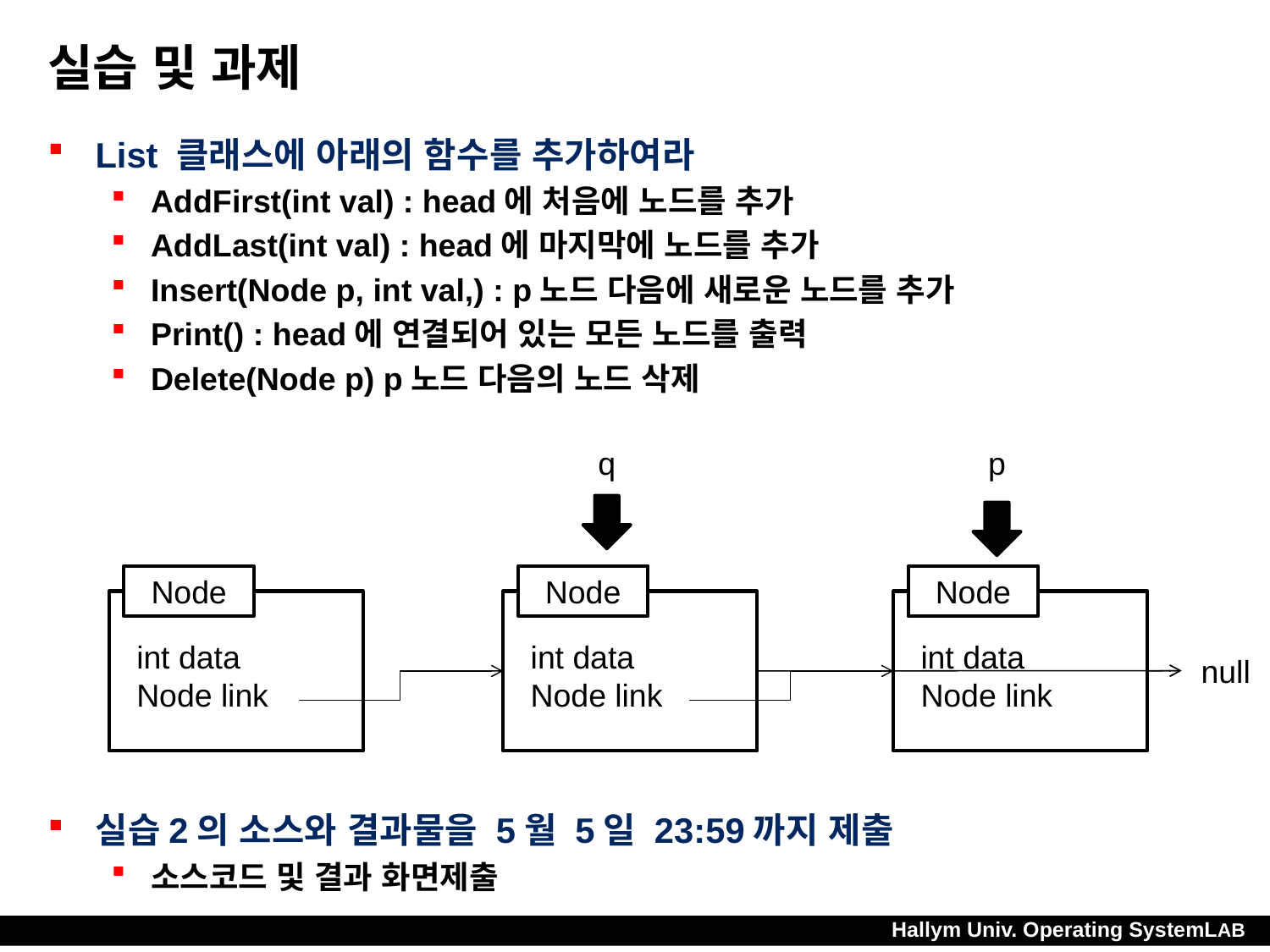

# 실습 및 과제
List 클래스에 아래의 함수를 추가하여라
AddFirst(int val) : head에 처음에 노드를 추가
AddLast(int val) : head에 마지막에 노드를 추가
Insert(Node p, int val,) : p노드 다음에 새로운 노드를 추가
Print() : head에 연결되어 있는 모든 노드를 출력
Delete(Node p) p노드 다음의 노드 삭제

실습2의 소스와 결과물을 5월 5일 23:59까지 제출
소스코드 및 결과 화면제출

q
p

Node

Node
Node

int data
Node link
int data
Node link
int data
Node link
null